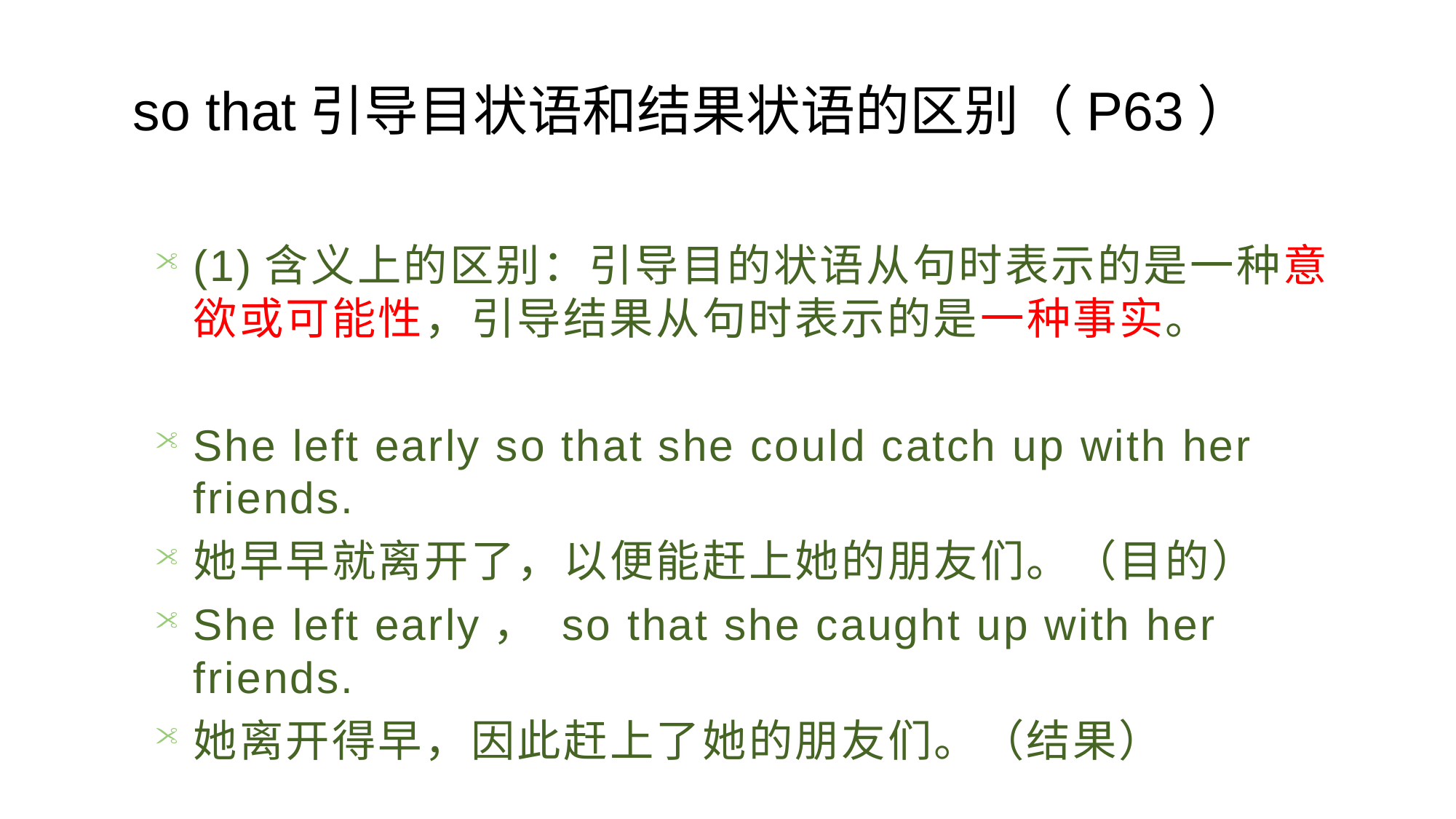

so that引导目状语和结果状语的区别（P63）
(1)含义上的区别：引导目的状语从句时表示的是一种意欲或可能性，引导结果从句时表示的是一种事实。

She left early so that she could catch up with her friends.
她早早就离开了，以便能赶上她的朋友们。（目的）
She left early， so that she caught up with her friends.
她离开得早，因此赶上了她的朋友们。（结果）